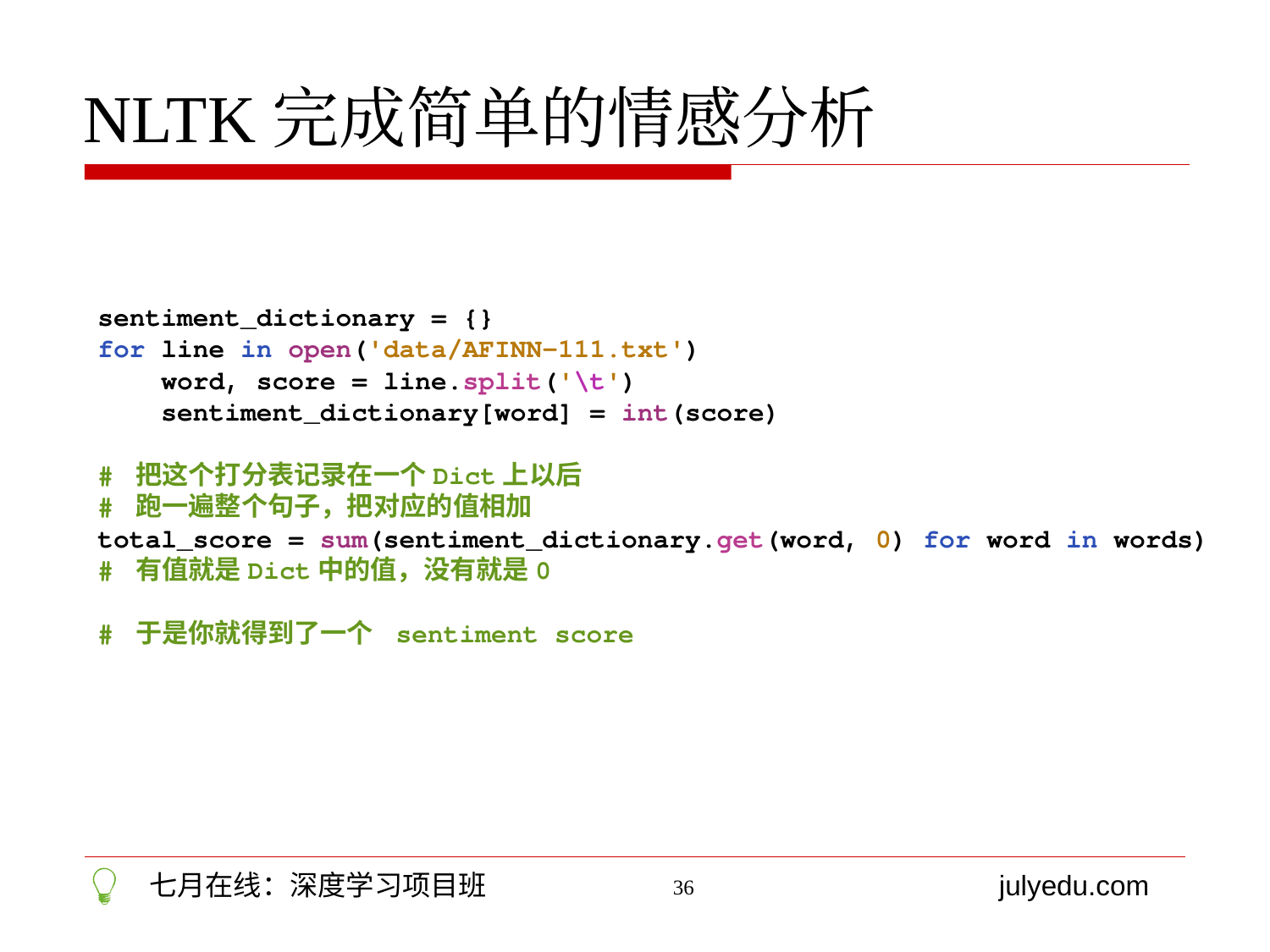

NLTK完成简单的情感分析
sentiment_dictionary = {}
for line in open('data/AFINN-111.txt')
    word, score = line.split('\t')
    sentiment_dictionary[word] = int(score)

# 把这个打分表记录在一个Dict上以后
# 跑一遍整个句子，把对应的值相加
total_score = sum(sentiment_dictionary.get(word, 0) for word in words)
# 有值就是Dict中的值，没有就是0

# 于是你就得到了一个 sentiment score
36